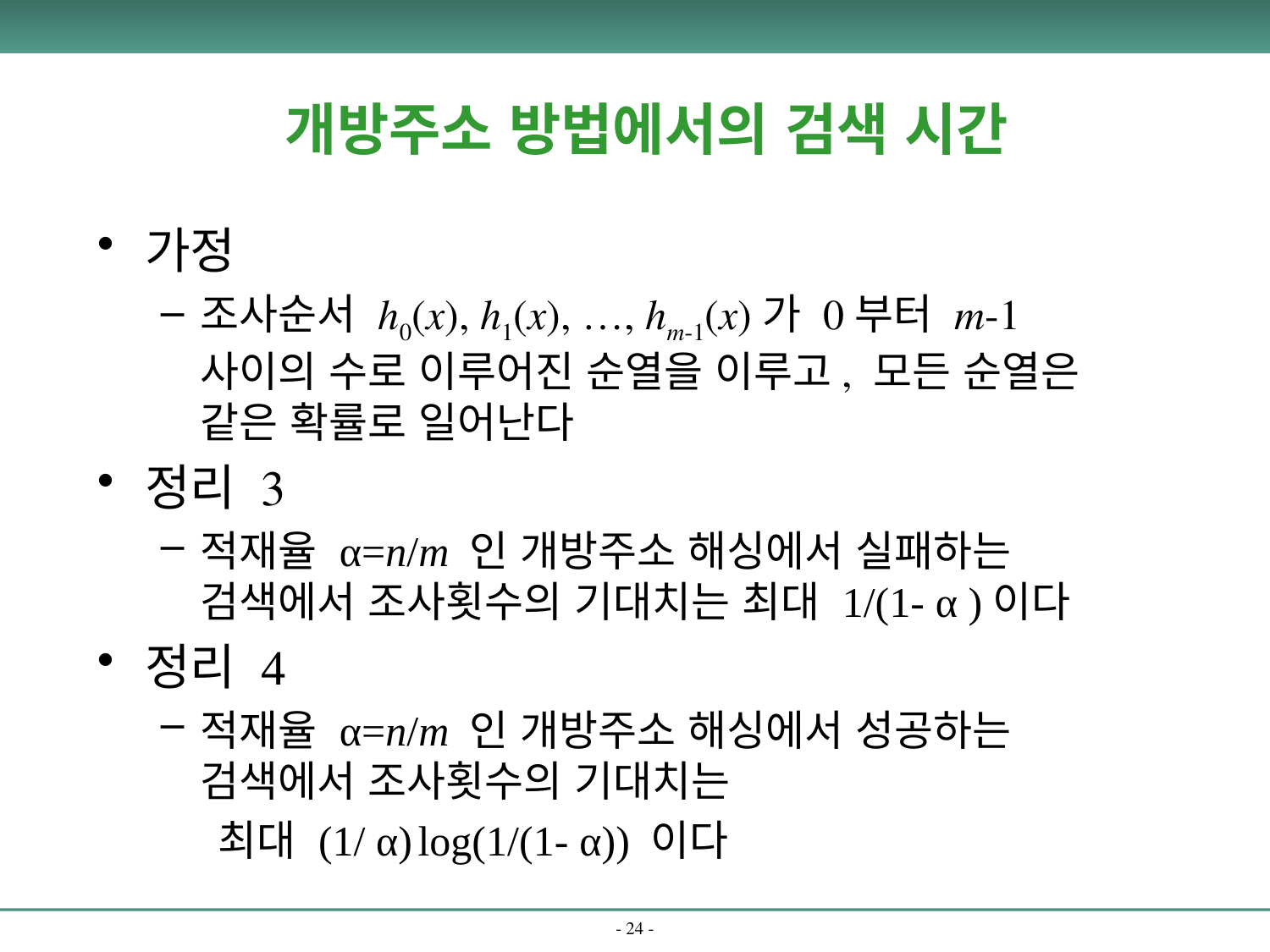

# 개방주소 방법에서의 검색 시간
가정
조사순서 h0(x), h1(x), …, hm-1(x)가 0부터 m-1 사이의 수로 이루어진 순열을 이루고, 모든 순열은 같은 확률로 일어난다
정리 3
적재율 α=n/m 인 개방주소 해싱에서 실패하는 검색에서 조사횟수의 기대치는 최대 1/(1- α )이다
정리 4
적재율 α=n/m 인 개방주소 해싱에서 성공하는 검색에서 조사횟수의 기대치는
    최대 (1/ α) log(1/(1- α)) 이다